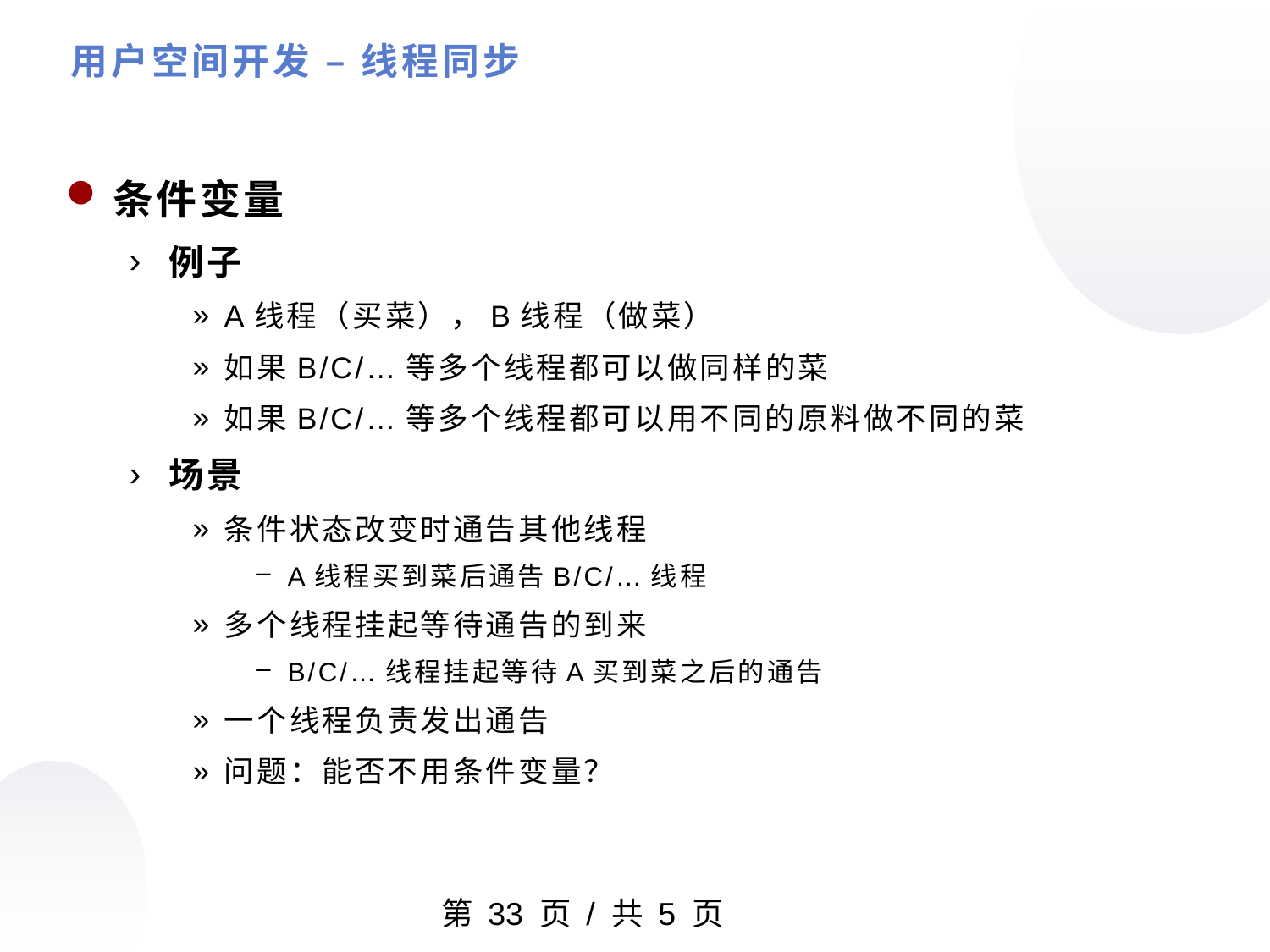

用户空间开发 – 线程同步

条件变量
例子
A线程（买菜），B线程（做菜）
如果B/C/…等多个线程都可以做同样的菜
如果B/C/…等多个线程都可以用不同的原料做不同的菜
场景
条件状态改变时通告其他线程
A线程买到菜后通告B/C/…线程
多个线程挂起等待通告的到来
B/C/…线程挂起等待A买到菜之后的通告
一个线程负责发出通告
问题：能否不用条件变量？

第 33 页 / 共 5 页